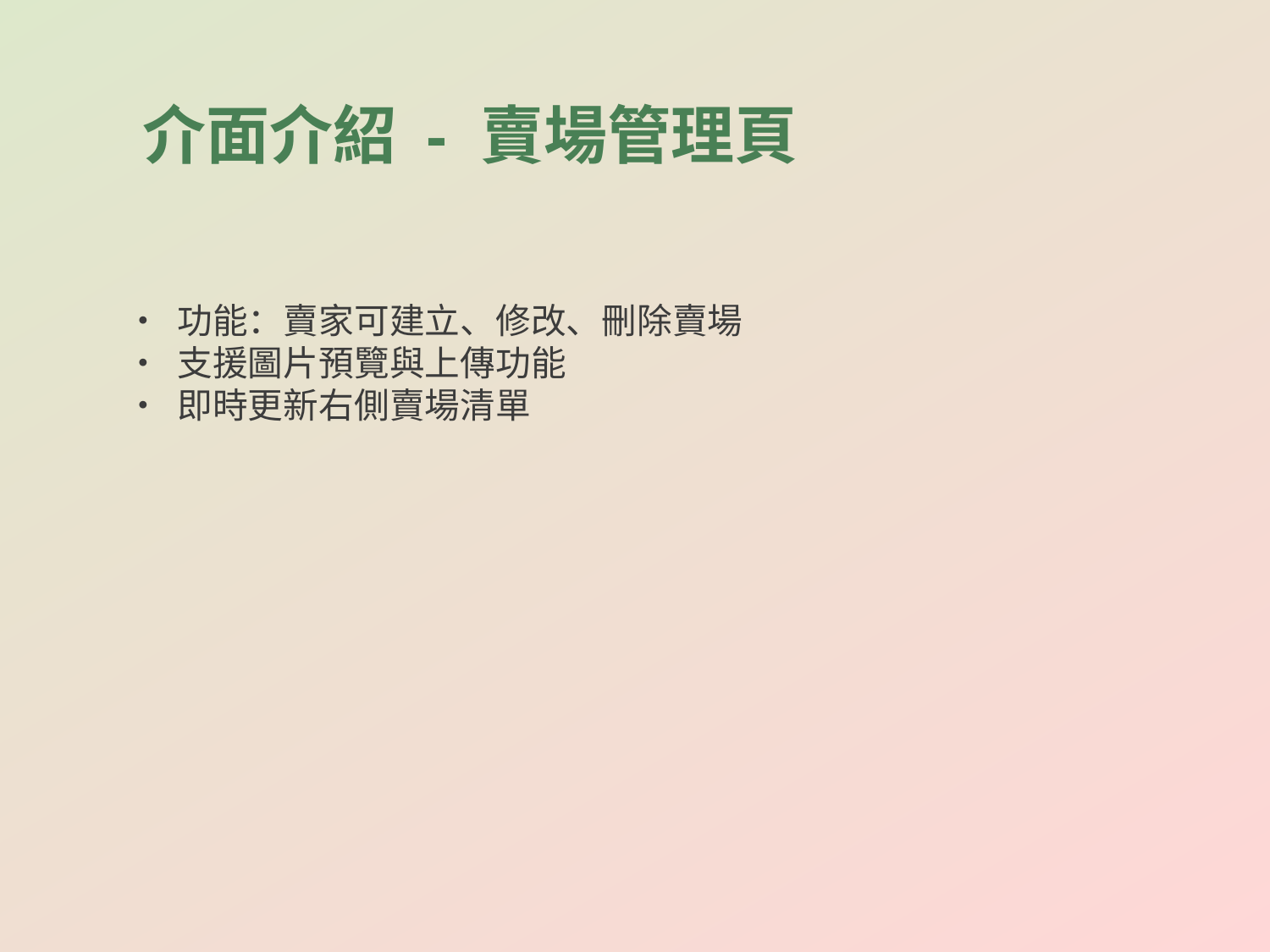

介面介紹 - 賣場管理頁

• 功能：賣家可建立、修改、刪除賣場
• 支援圖片預覽與上傳功能
• 即時更新右側賣場清單